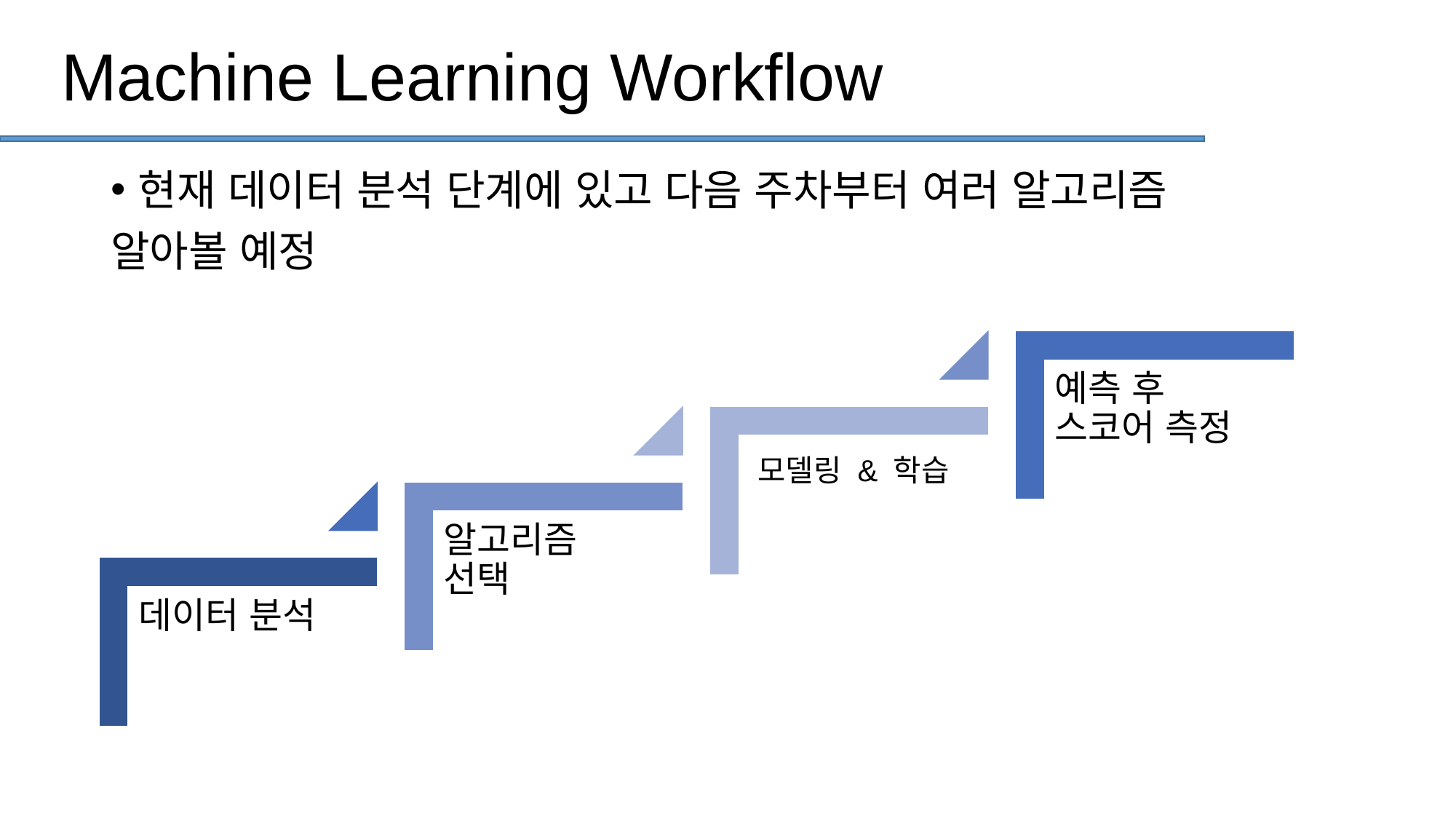

# Machine Learning Workflow

현재 데이터 분석 단계에 있고 다음 주차부터 여러 알고리즘
알아볼 예정
데이터 분석
알고리즘          선택

예측 후       스코어 측정
모델링 & 학습